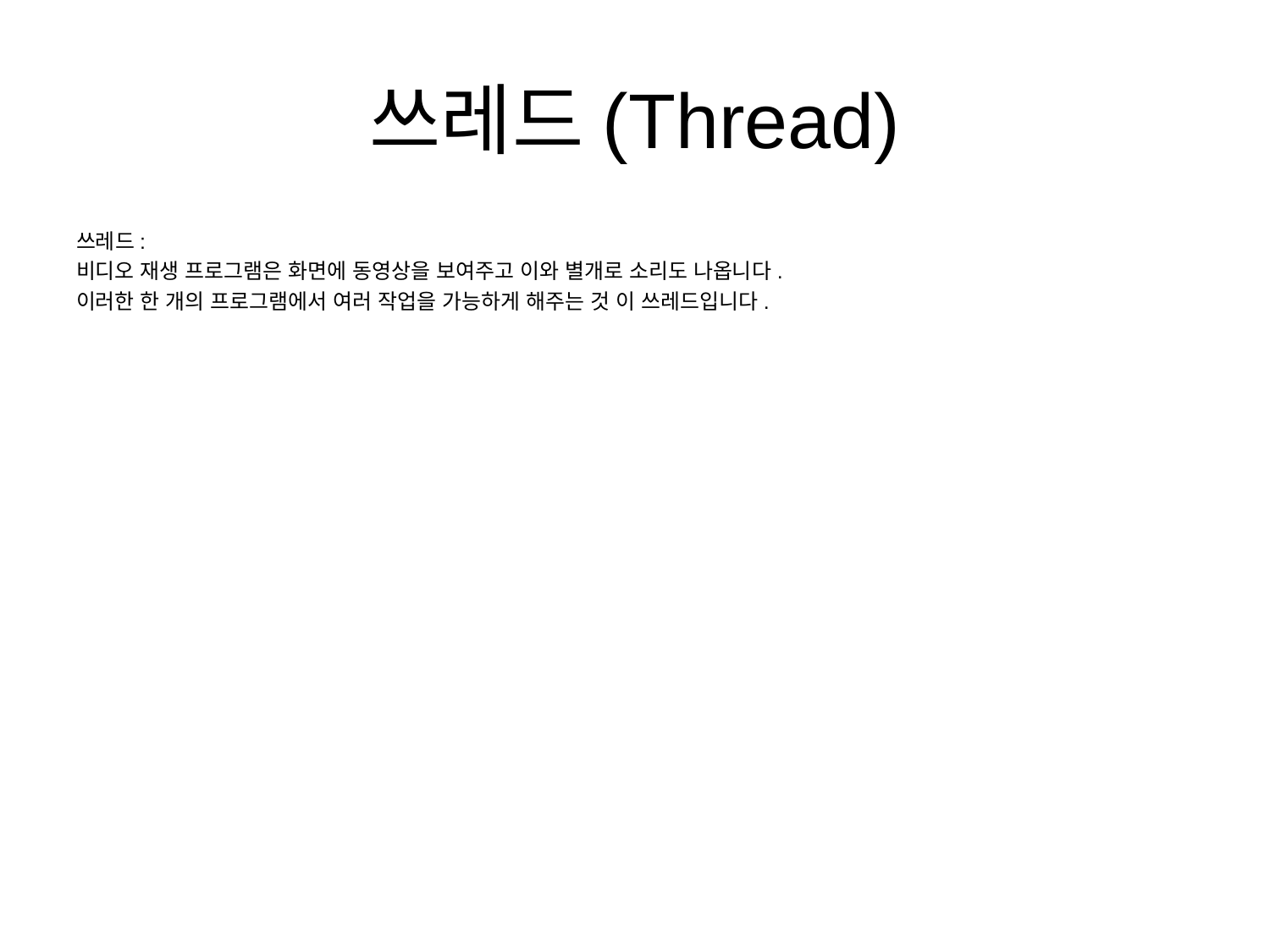

# 쓰레드(Thread)
쓰레드:
비디오 재생 프로그램은 화면에 동영상을 보여주고 이와 별개로 소리도 나옵니다.
이러한 한 개의 프로그램에서 여러 작업을 가능하게 해주는 것 이 쓰레드입니다.